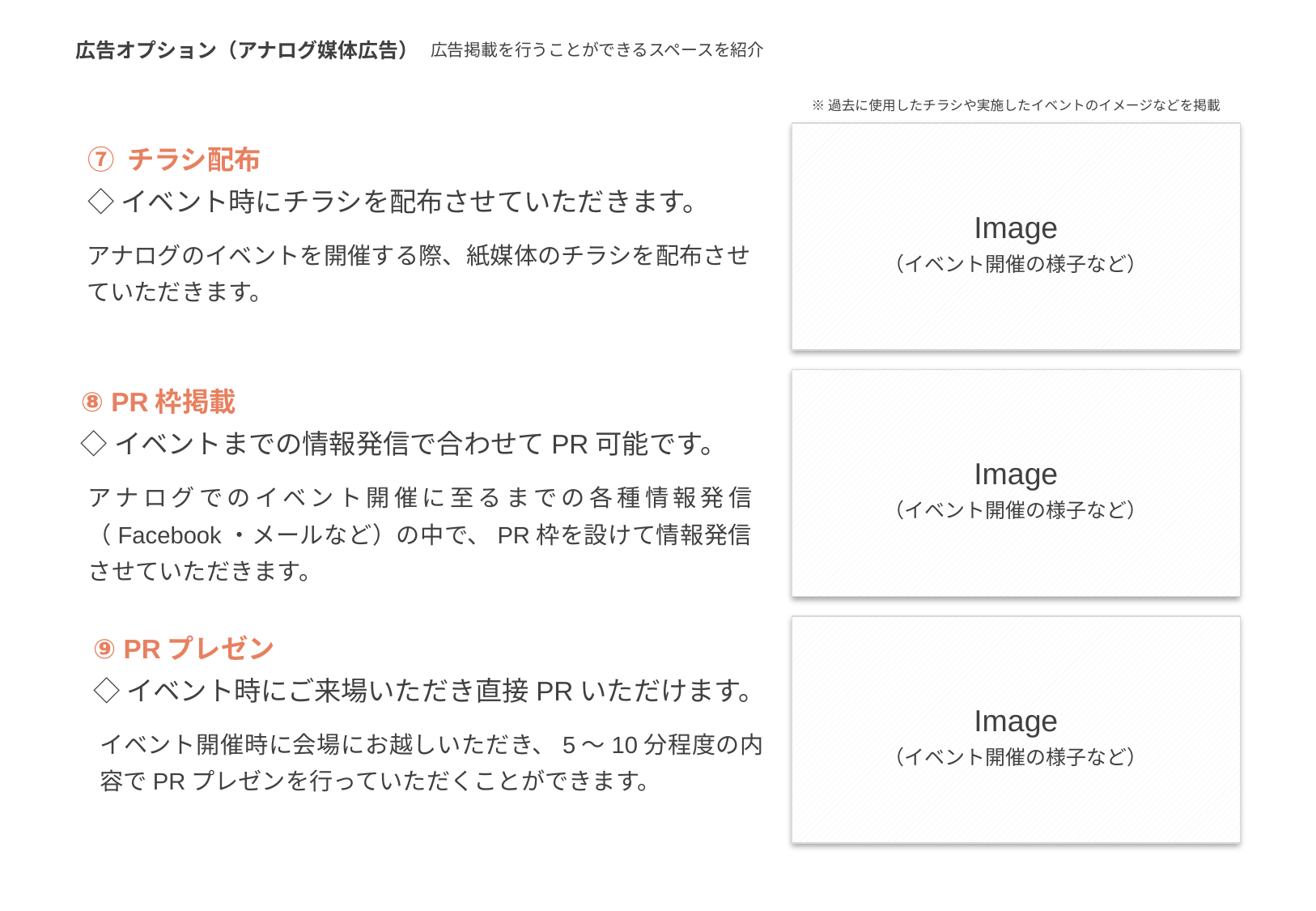

広告オプション（アナログ媒体広告）
広告掲載を行うことができるスペースを紹介
※過去に使用したチラシや実施したイベントのイメージなどを掲載
Image
（イベント開催の様子など）
⑦ チラシ配布
◇イベント時にチラシを配布させていただきます。
アナログのイベントを開催する際、紙媒体のチラシを配布させていただきます。
⑧ PR枠掲載
◇イベントまでの情報発信で合わせてPR可能です。
アナログでのイベント開催に至るまでの各種情報発信（Facebook・メールなど）の中で、PR枠を設けて情報発信させていただきます。
Image
（イベント開催の様子など）
⑨ PRプレゼン
◇イベント時にご来場いただき直接PRいただけます。
イベント開催時に会場にお越しいただき、5〜10分程度の内容でPRプレゼンを行っていただくことができます。
Image
（イベント開催の様子など）